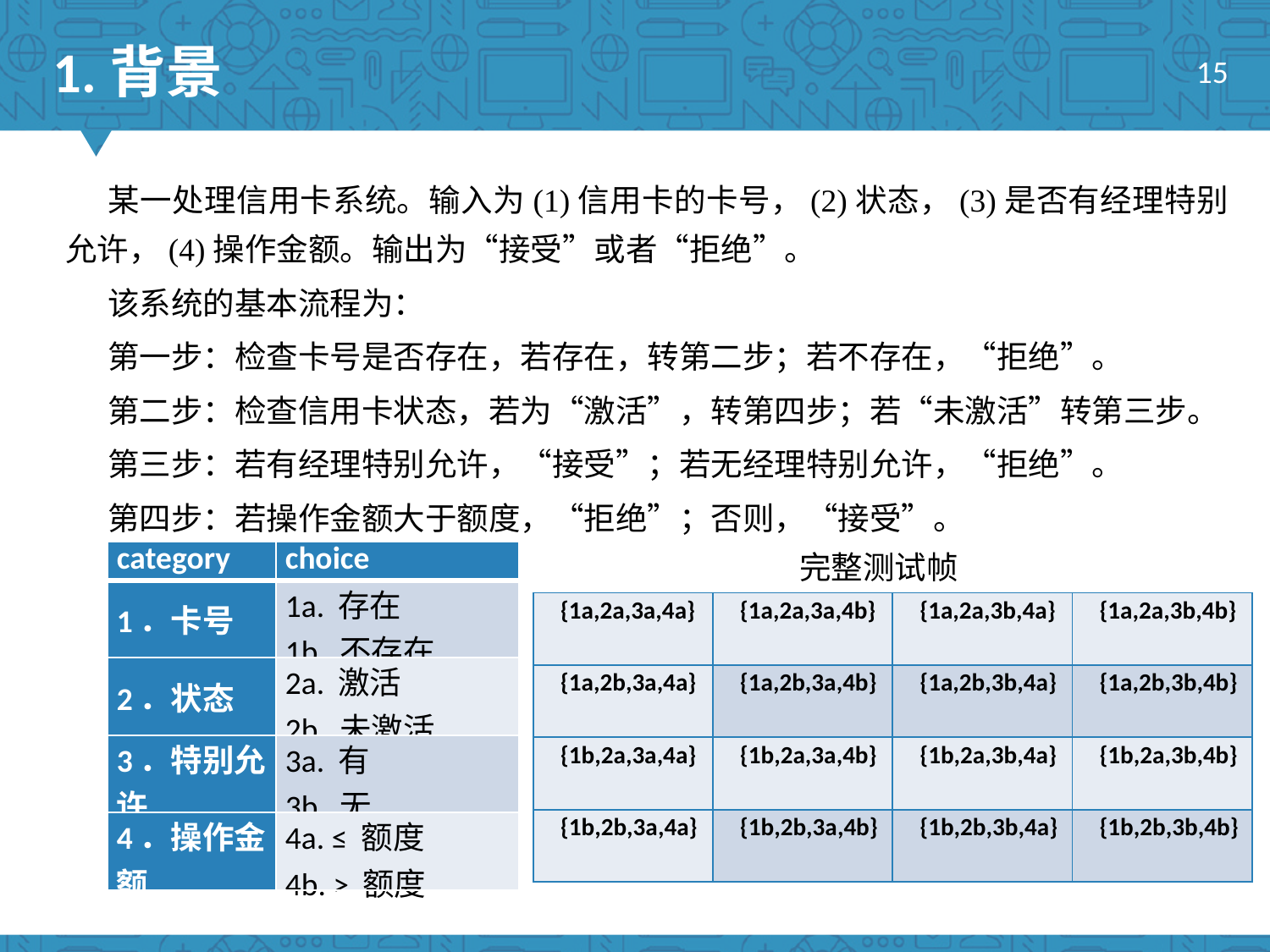

1.背景
15
某一处理信用卡系统。输入为(1)信用卡的卡号，(2)状态，(3)是否有经理特别允许，(4)操作金额。输出为“接受”或者“拒绝”。
该系统的基本流程为：
第一步：检查卡号是否存在，若存在，转第二步；若不存在，“拒绝”。
第二步：检查信用卡状态，若为“激活”，转第四步；若“未激活”转第三步。
第三步：若有经理特别允许，“接受”；若无经理特别允许，“拒绝”。
第四步：若操作金额大于额度，“拒绝”；否则，“接受”。
| category | choice |
| --- | --- |
| 1．卡号 | 1a. 存在 1b. 不存在 |
| 2．状态 | 2a. 激活 2b. 未激活 |
| 3．特别允许 | 3a. 有 3b. 无 |
| 4．操作金额 | 4a. ≤ 额度 4b. > 额度 |
完整测试帧
| {1a,2a,3a,4a} | {1a,2a,3a,4b} | {1a,2a,3b,4a} | {1a,2a,3b,4b} |
| --- | --- | --- | --- |
| {1a,2b,3a,4a} | {1a,2b,3a,4b} | {1a,2b,3b,4a} | {1a,2b,3b,4b} |
| {1b,2a,3a,4a} | {1b,2a,3a,4b} | {1b,2a,3b,4a} | {1b,2a,3b,4b} |
| {1b,2b,3a,4a} | {1b,2b,3a,4b} | {1b,2b,3b,4a} | {1b,2b,3b,4b} |